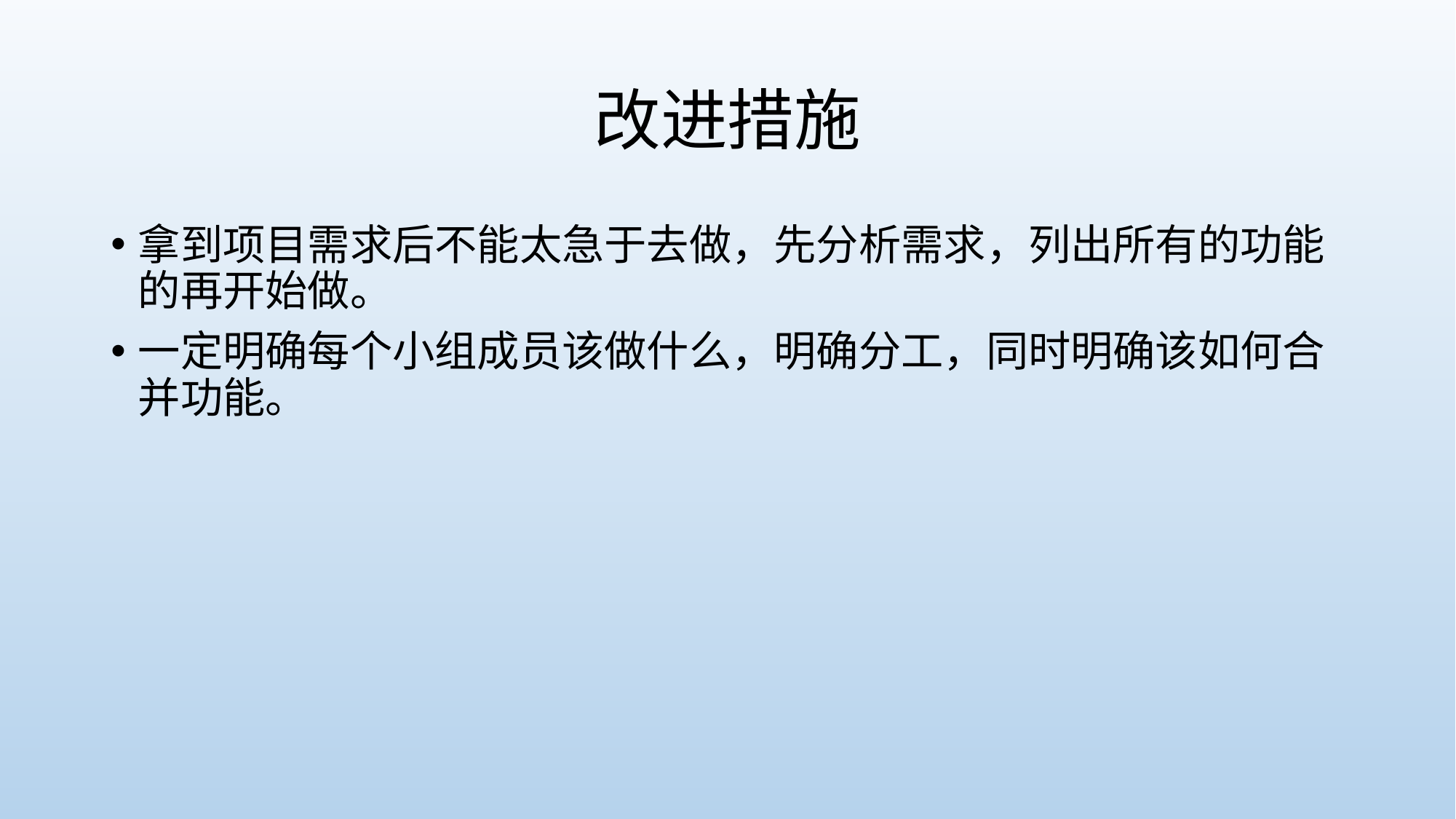

# 改进措施
拿到项目需求后不能太急于去做，先分析需求，列出所有的功能的再开始做。
一定明确每个小组成员该做什么，明确分工，同时明确该如何合并功能。